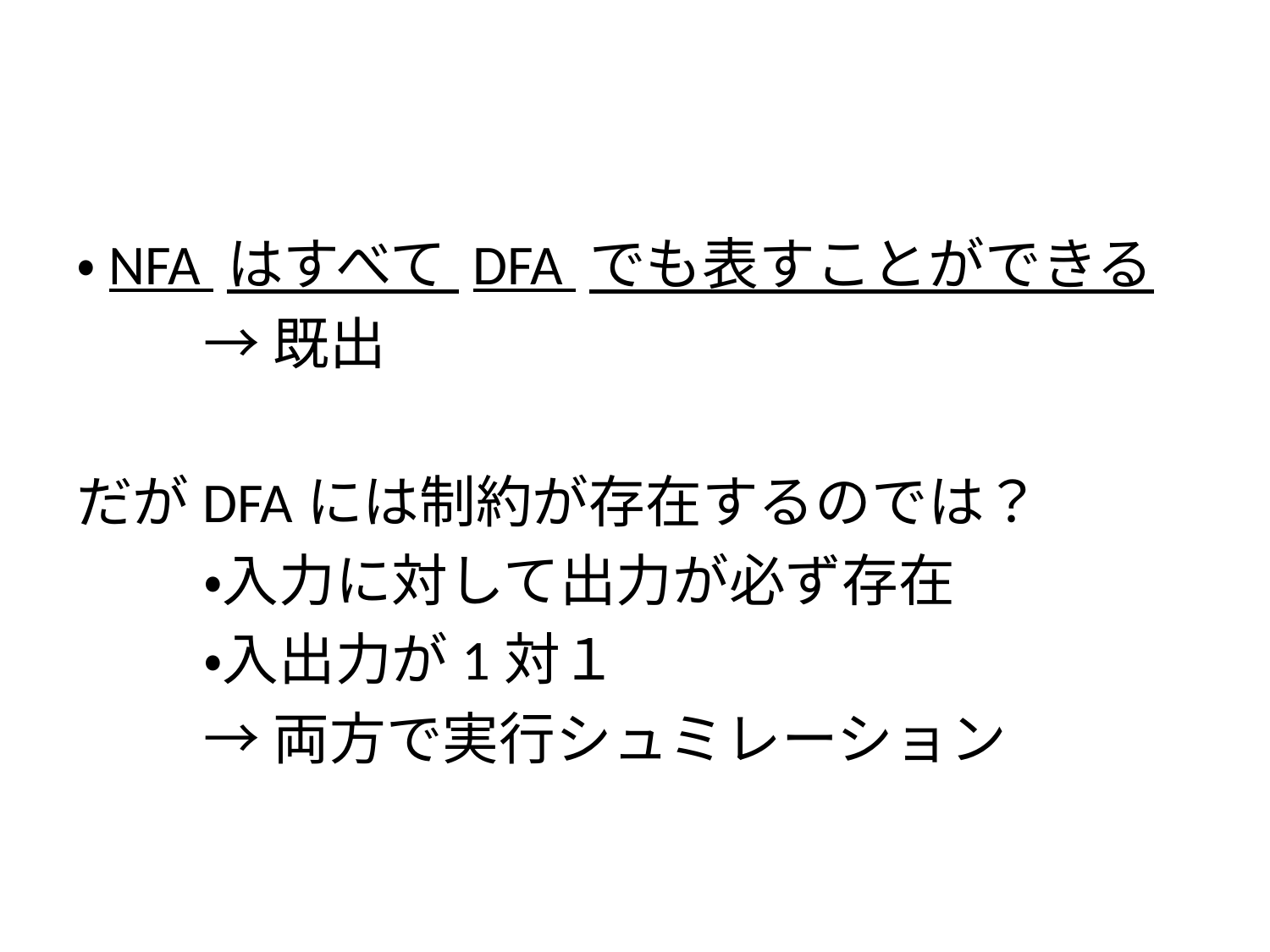

・NFA はすべて DFA でも表すことができる
	→既出

だがDFAには制約が存在するのでは？
	・入力に対して出力が必ず存在
	・入出力が1対１
	→両方で実行シュミレーション